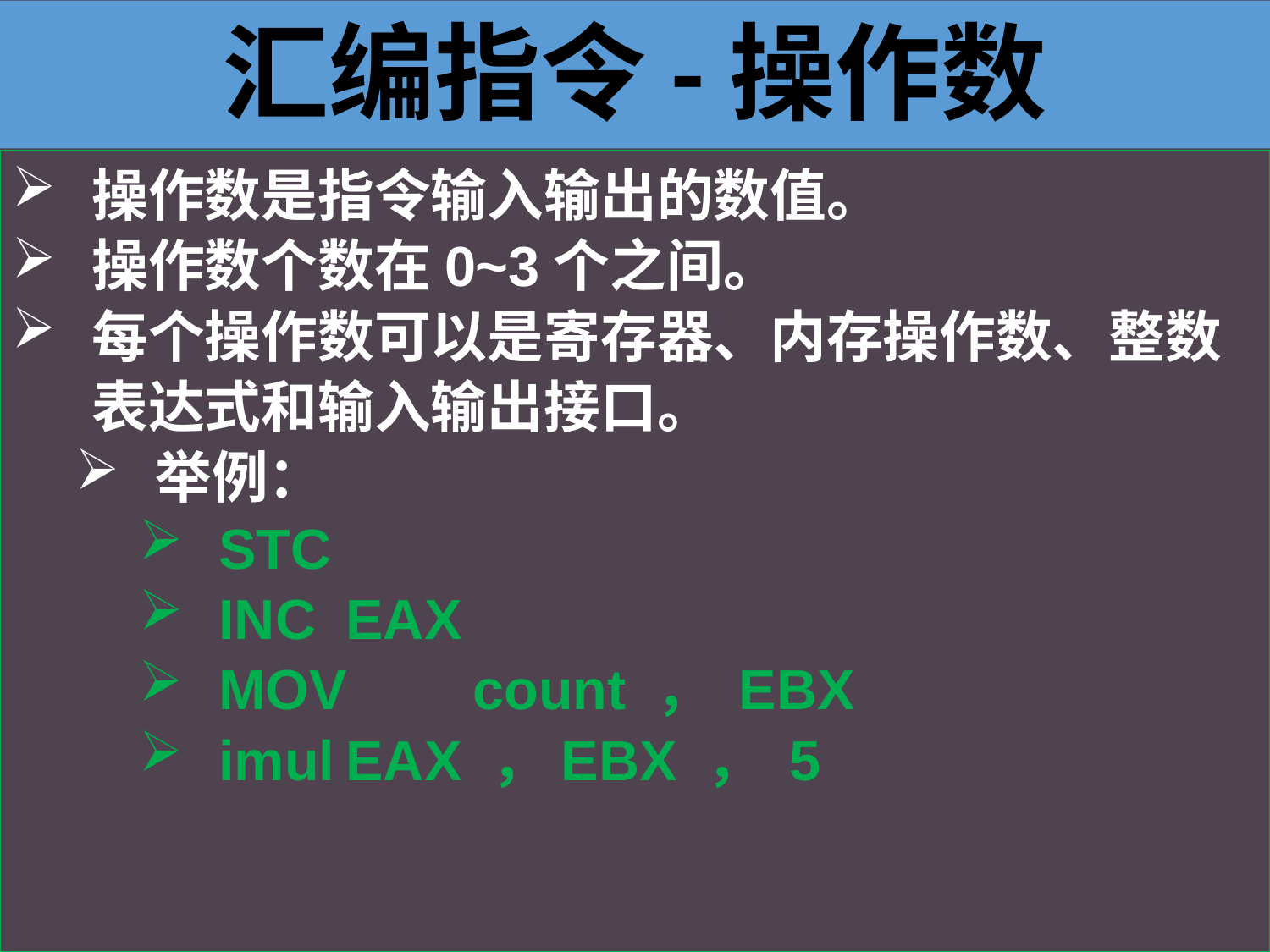

汇编指令-操作数
操作数是指令输入输出的数值。
操作数个数在0~3个之间。
每个操作数可以是寄存器、内存操作数、整数表达式和输入输出接口。
举例：
STC
INC	EAX
MOV 	count ， EBX
imul	EAX ，EBX ， 5